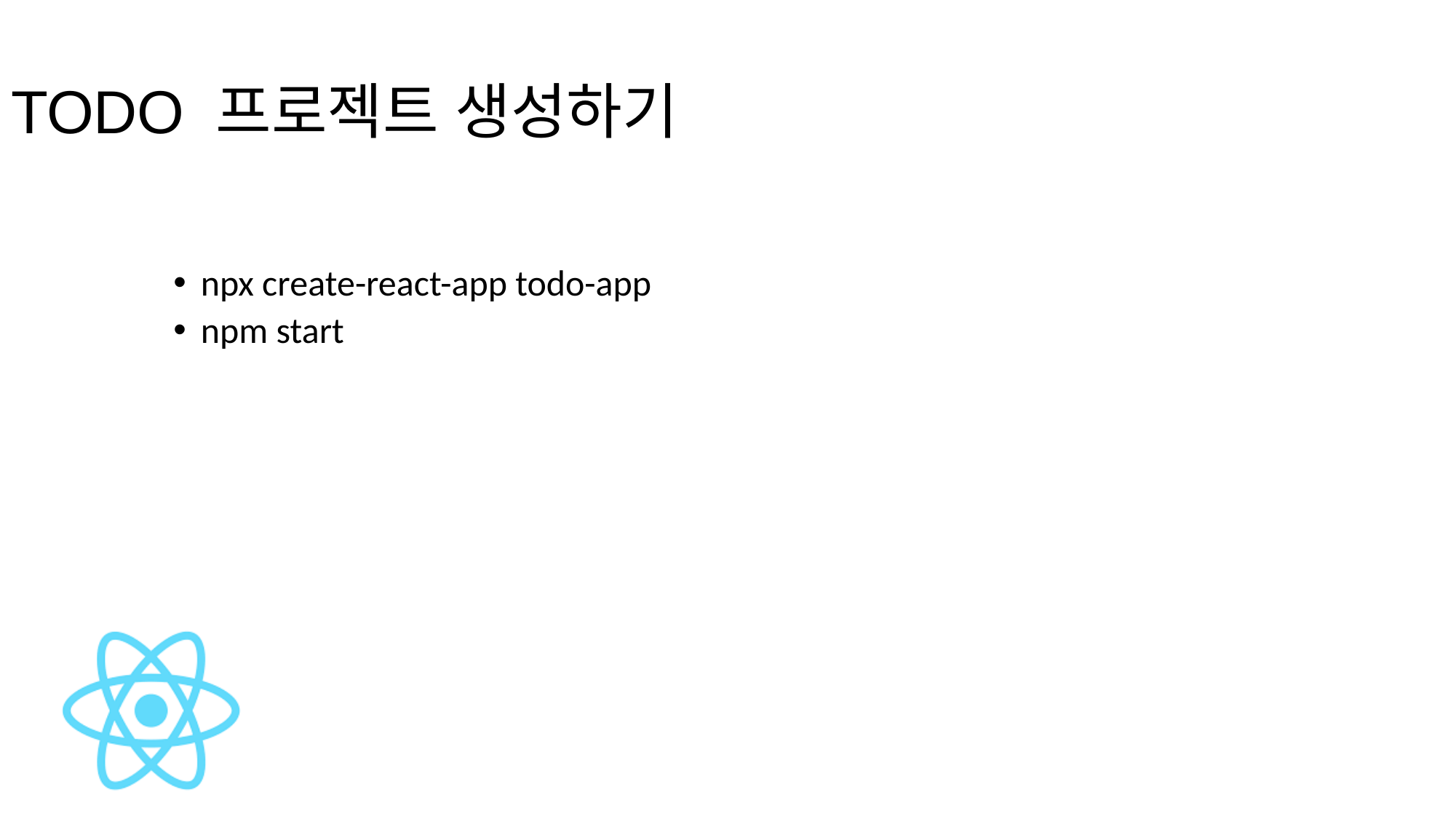

TODO 프로젝트 생성하기
npx create-react-app todo-app
npm start